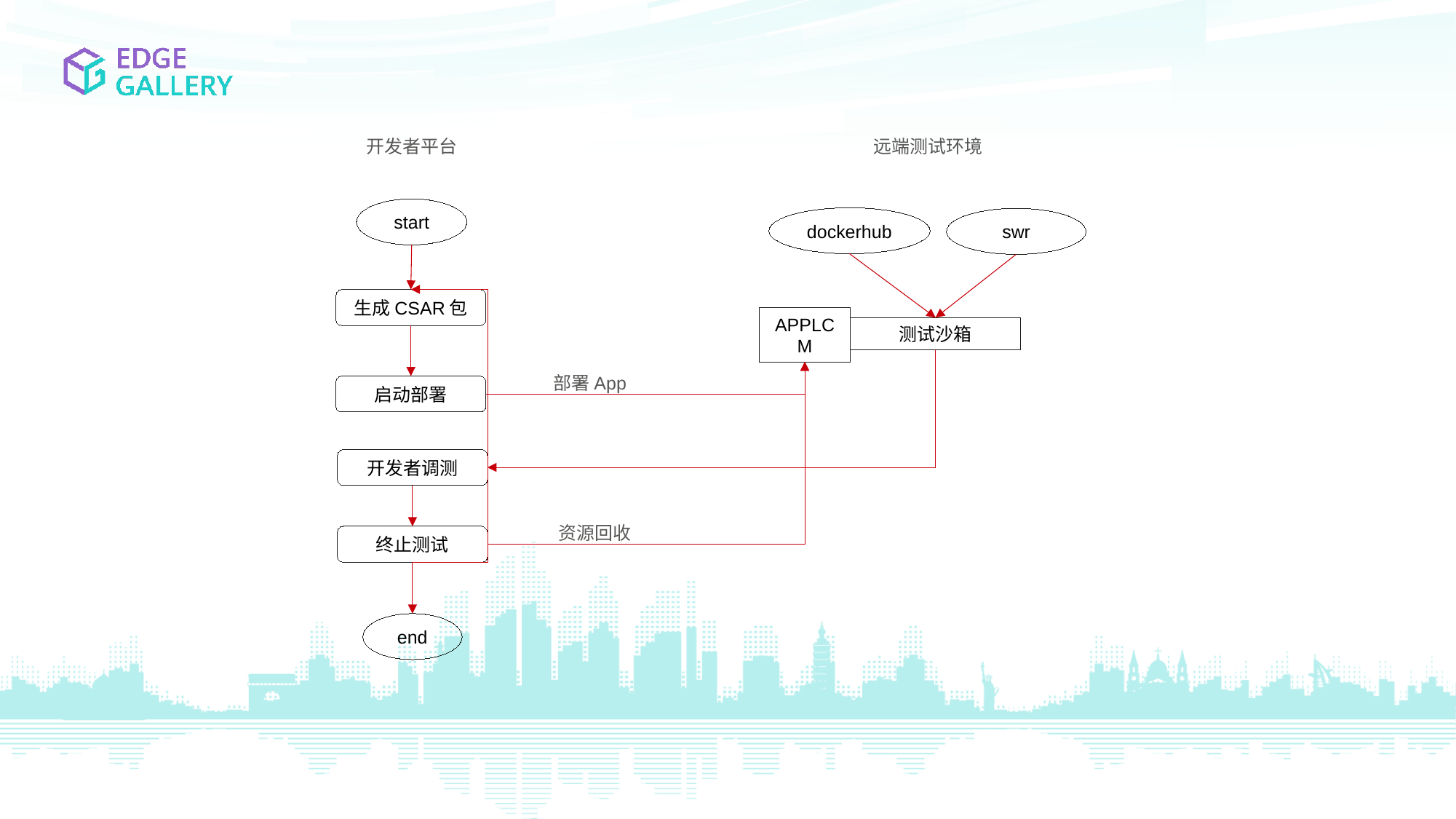

远端测试环境
开发者平台
start
dockerhub
swr
生成CSAR包
测试沙箱
APPLCM
部署App
启动部署
开发者调测
资源回收
终止测试
end